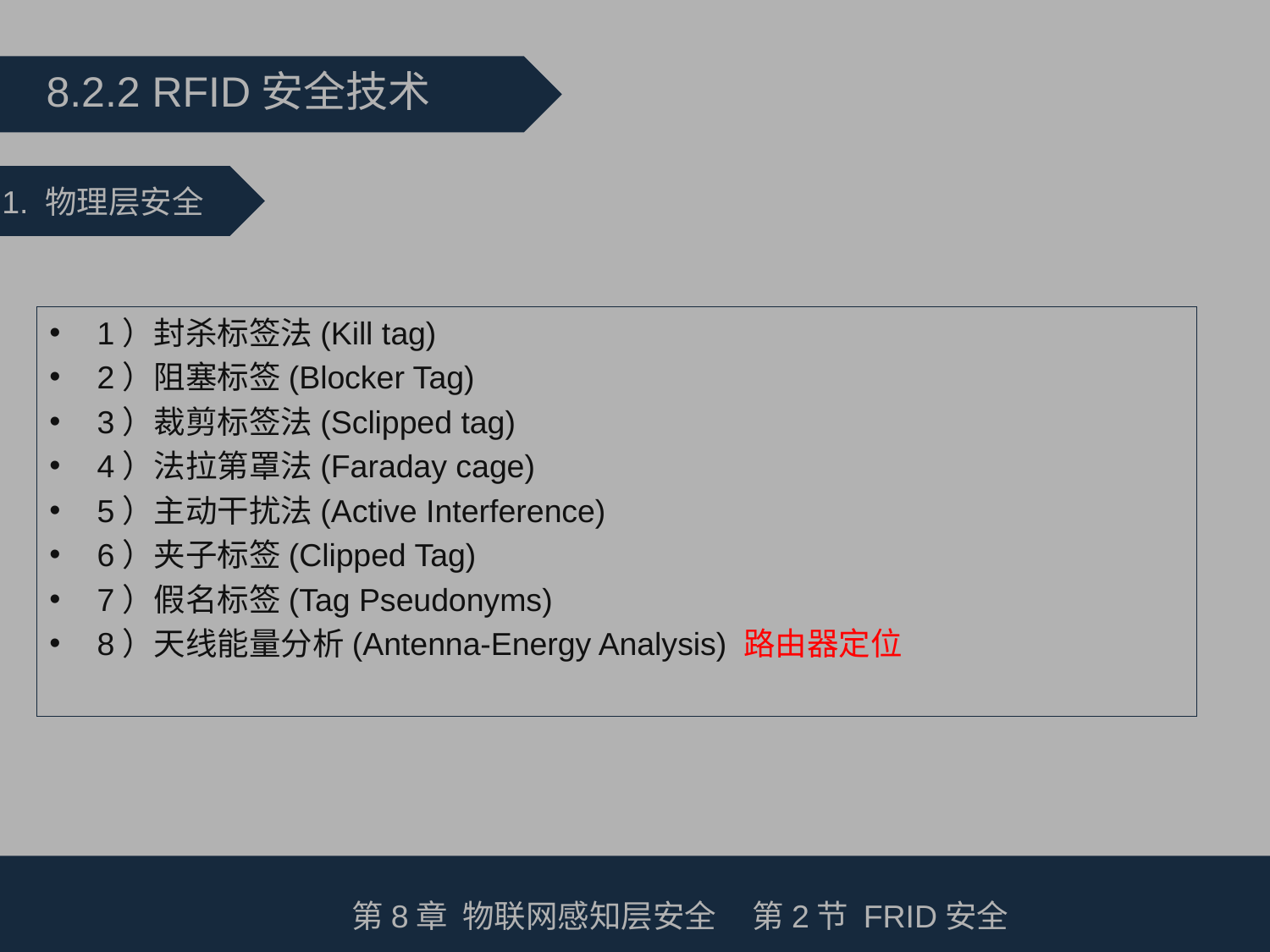

8.2.2 RFID安全技术
1. 物理层安全
1）封杀标签法(Kill tag)
2）阻塞标签(Blocker Tag)
3）裁剪标签法(Sclipped tag)
4）法拉第罩法(Faraday cage)
5）主动干扰法(Active Interference)
6）夹子标签(Clipped Tag)
7）假名标签(Tag Pseudonyms)
8）天线能量分析(Antenna-Energy Analysis) 路由器定位

第8章  物联网感知层安全     第2节 FRID安全